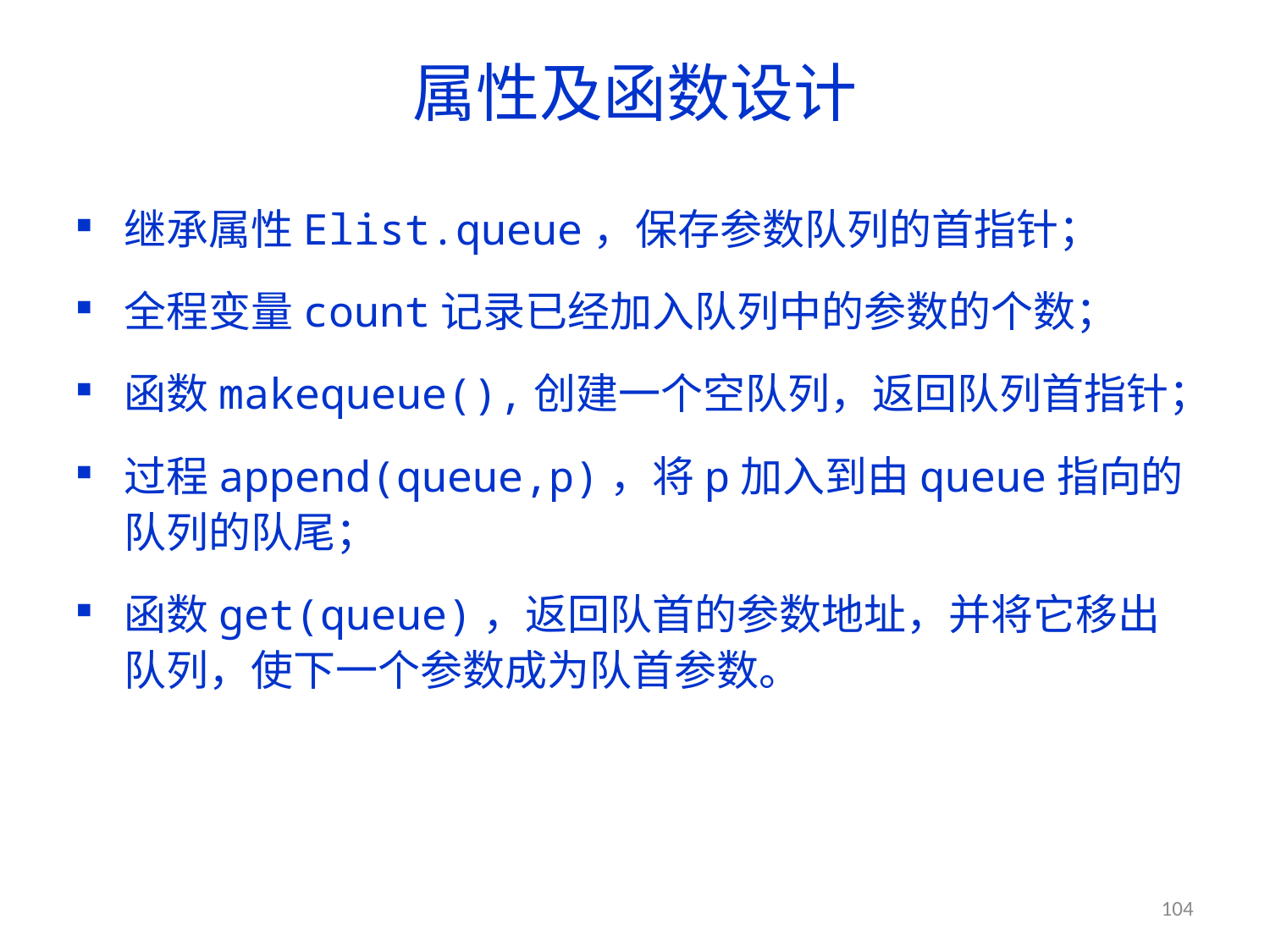

# 属性及函数设计
继承属性Elist.queue，保存参数队列的首指针；
全程变量count记录已经加入队列中的参数的个数；
函数makequeue(),创建一个空队列，返回队列首指针；
过程append(queue,p)，将p加入到由queue指向的队列的队尾；
函数get(queue)，返回队首的参数地址，并将它移出队列，使下一个参数成为队首参数。
104